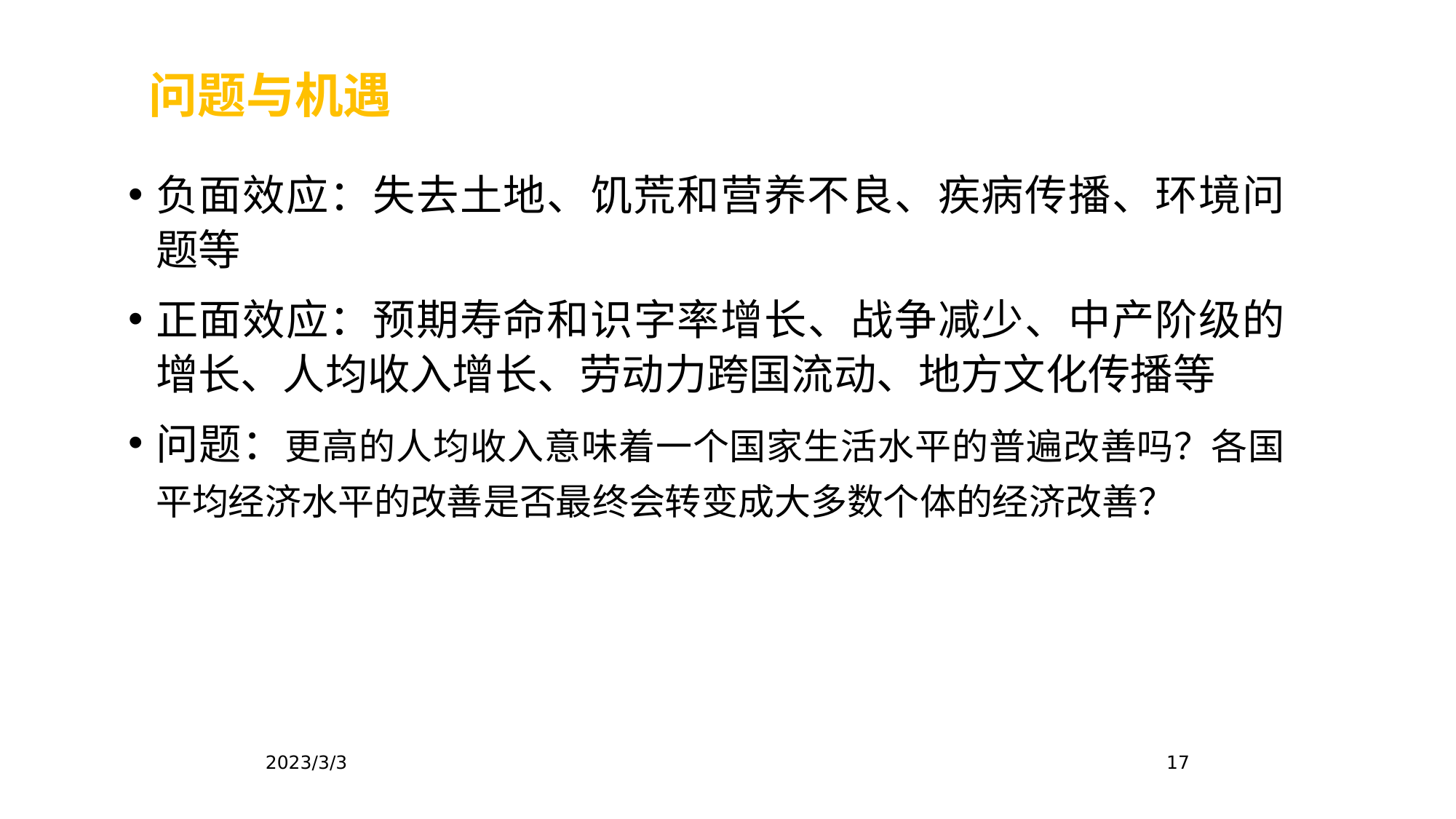

问题与机遇
负面效应：失去土地、饥荒和营养不良、疾病传播、环境问题等
正面效应：预期寿命和识字率增长、战争减少、中产阶级的增长、人均收入增长、劳动力跨国流动、地方文化传播等
问题：更高的人均收入意味着一个国家生活水平的普遍改善吗？各国平均经济水平的改善是否最终会转变成大多数个体的经济改善？
2023/3/3
17